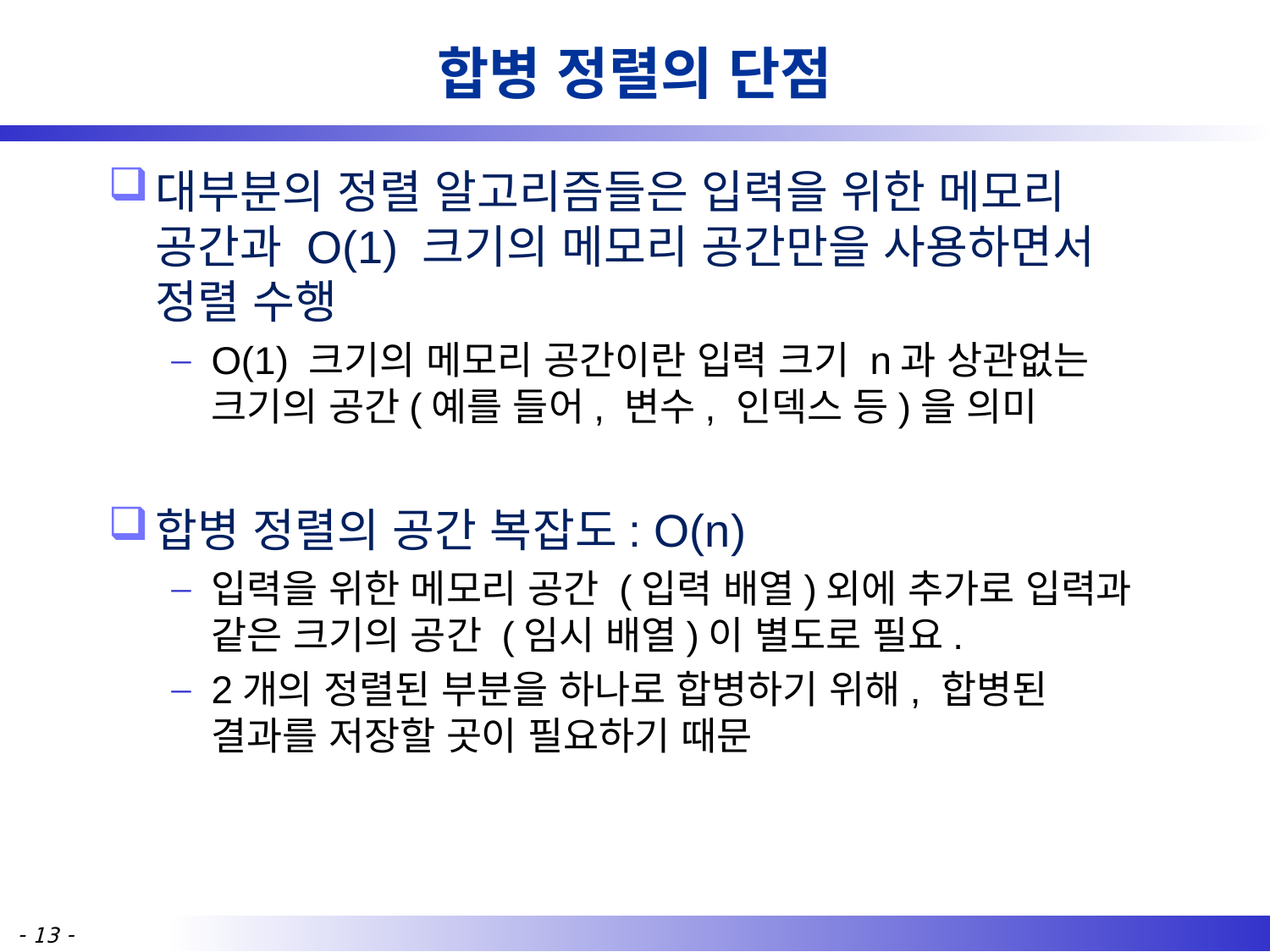

# 합병 정렬의 단점
대부분의 정렬 알고리즘들은 입력을 위한 메모리 공간과 O(1) 크기의 메모리 공간만을 사용하면서 정렬 수행
O(1) 크기의 메모리 공간이란 입력 크기 n과 상관없는 크기의 공간(예를 들어, 변수, 인덱스 등)을 의미

합병 정렬의 공간 복잡도: O(n)
입력을 위한 메모리 공간 (입력 배열)외에 추가로 입력과 같은 크기의 공간 (임시 배열)이 별도로 필요.
2개의 정렬된 부분을 하나로 합병하기 위해, 합병된 결과를 저장할 곳이 필요하기 때문
- 13 -